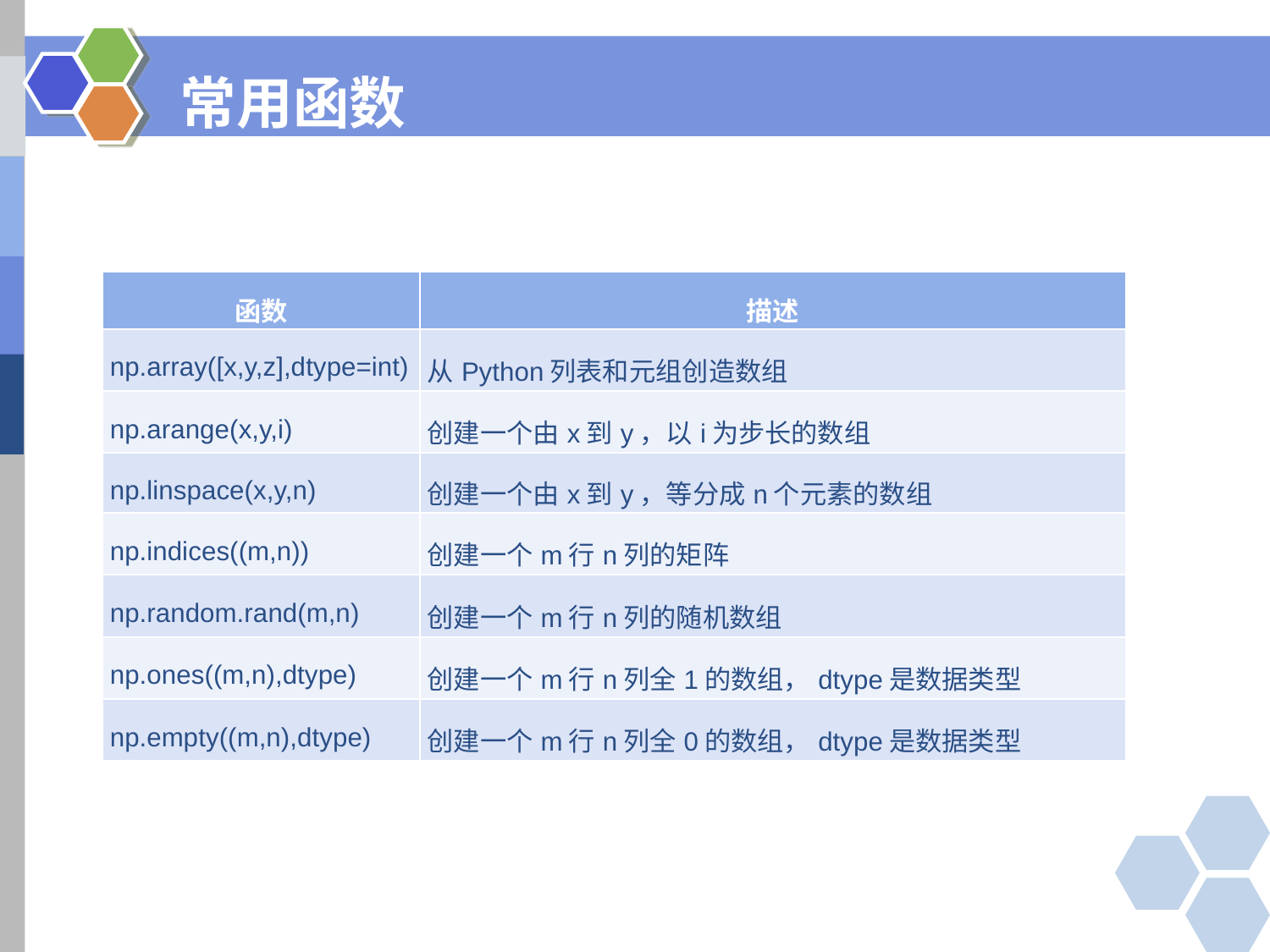

# 常用函数
| 函数 | 描述 |
| --- | --- |
| np.array([x,y,z],dtype=int) | 从Python列表和元组创造数组 |
| np.arange(x,y,i) | 创建一个由x到y，以i为步长的数组 |
| np.linspace(x,y,n) | 创建一个由x到y，等分成n个元素的数组 |
| np.indices((m,n)) | 创建一个m行n列的矩阵 |
| np.random.rand(m,n) | 创建一个m行n列的随机数组 |
| np.ones((m,n),dtype) | 创建一个m行n列全1的数组，dtype是数据类型 |
| np.empty((m,n),dtype) | 创建一个m行n列全0的数组，dtype是数据类型 |